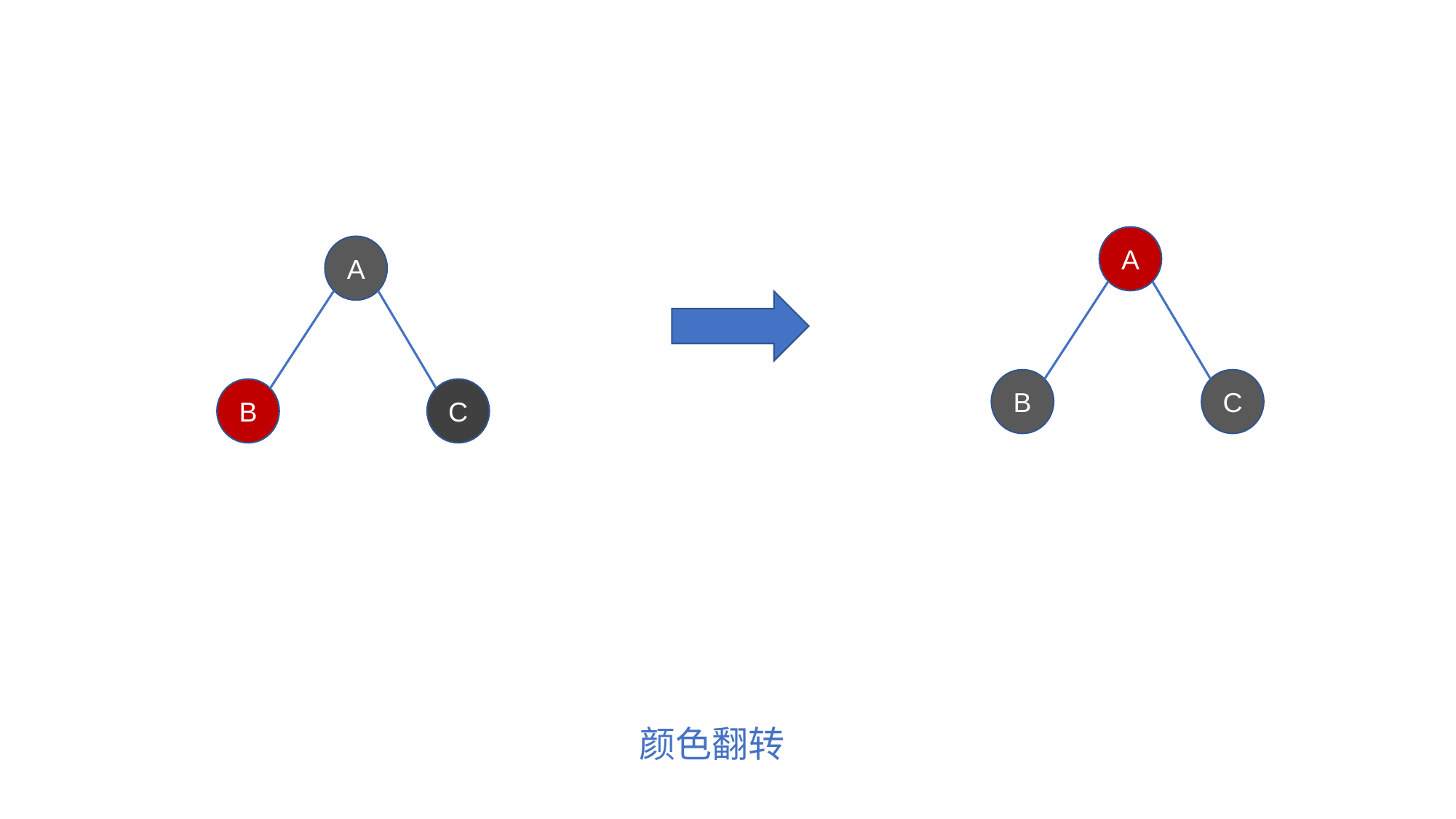

A
A

C
B
C
B
颜色翻转